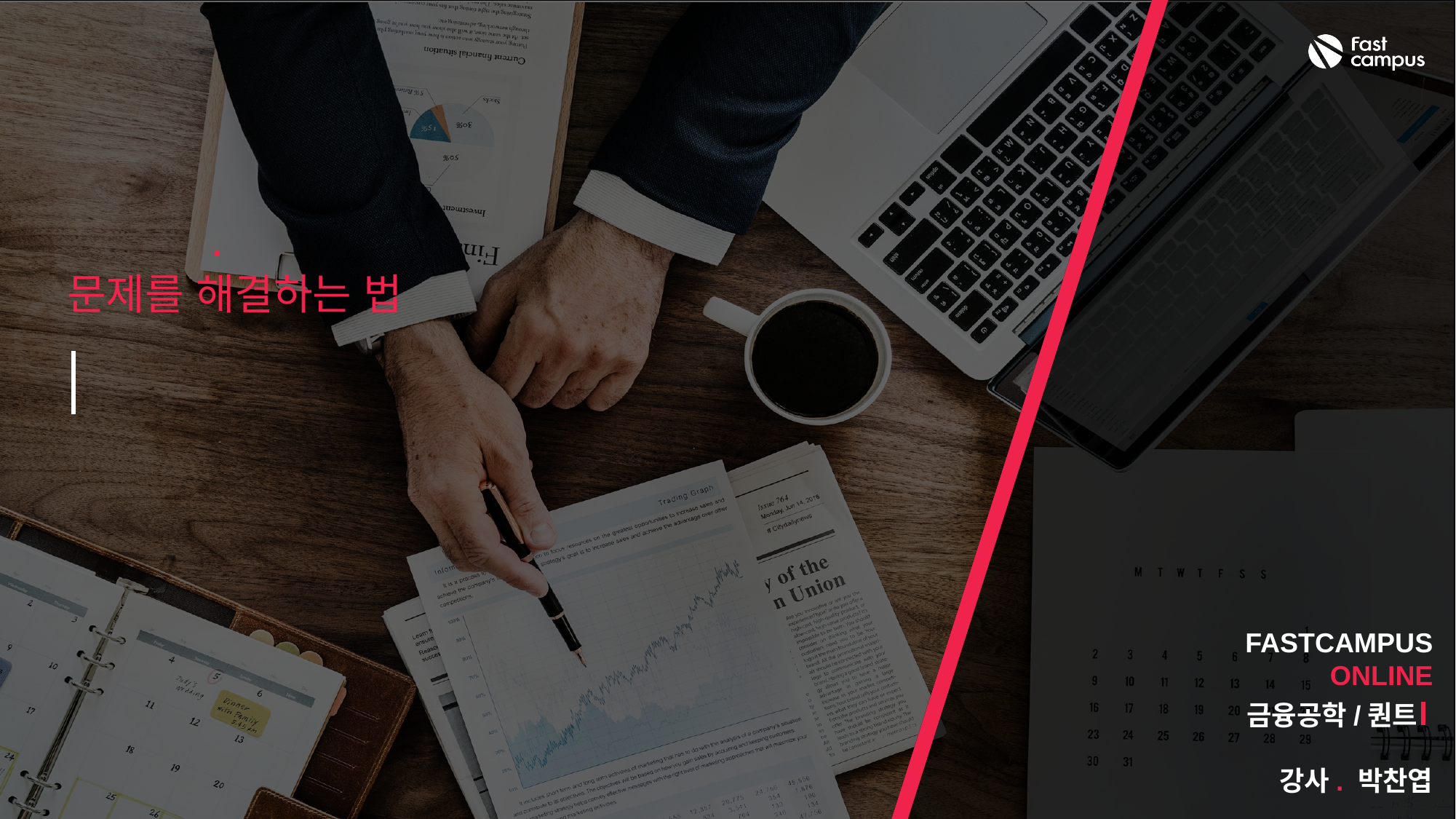

05
# 문제를 해결하는 법
패키지를 고르는 법